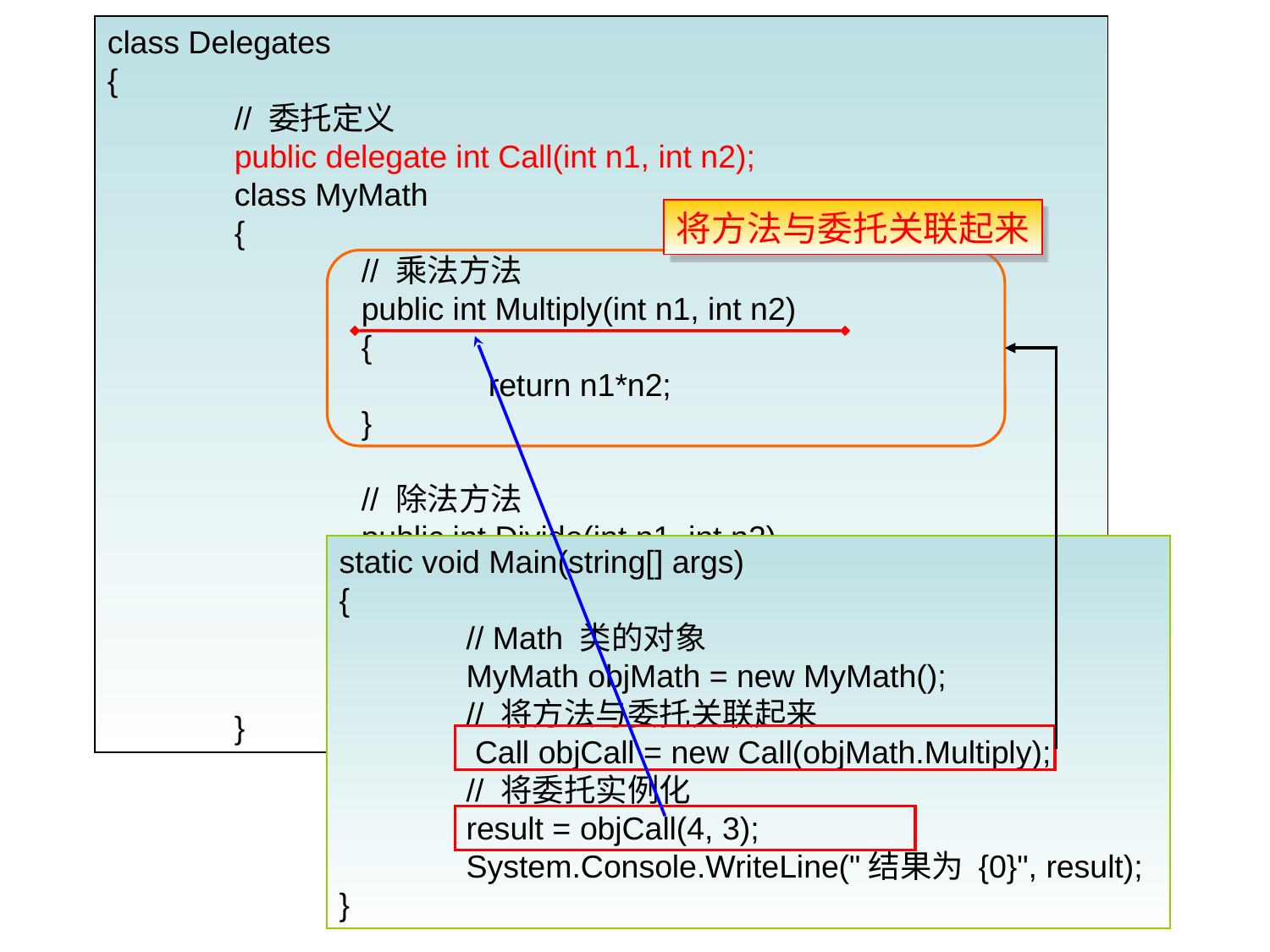

class Delegates
{
	// 委托定义
	public delegate int Call(int n1, int n2);
	class MyMath
	{
		// 乘法方法
		public int Multiply(int n1, int n2)
		{
			return n1*n2;
		}

		// 除法方法
		public int Divide(int n1, int n2)
		{
                                   if(n2!=0)
			return n1/n2;
		}
	}
将方法与委托关联起来

static void Main(string[] args)
{
	// Math 类的对象
	MyMath objMath = new MyMath();
	// 将方法与委托关联起来
	 Call objCall = new Call(objMath.Multiply);
	// 将委托实例化
	result = objCall(4, 3);
	System.Console.WriteLine("结果为 {0}", result);
}